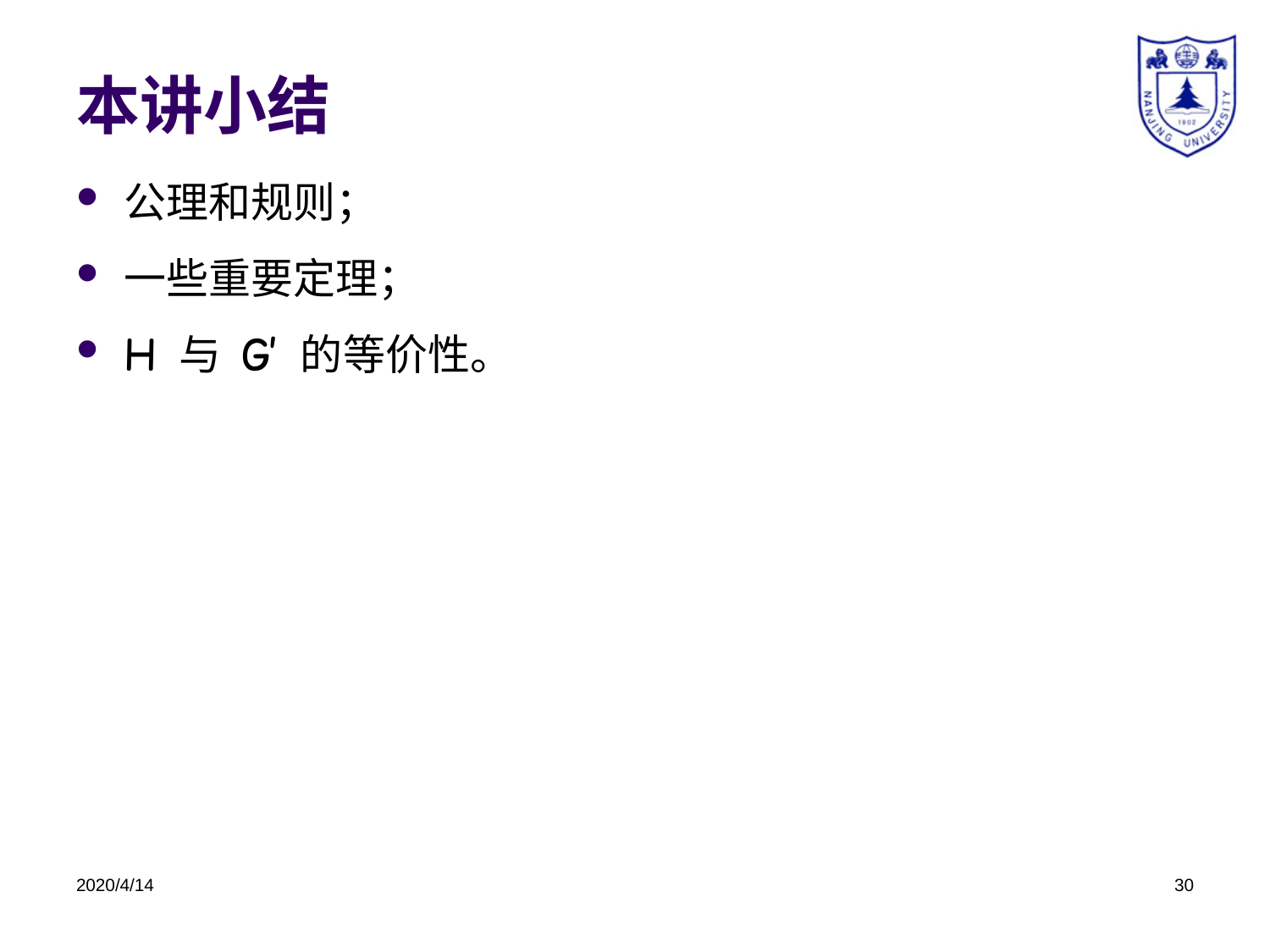

# 本讲小结
公理和规则；
一些重要定理；
H 与 G’ 的等价性。
2020/4/14
30